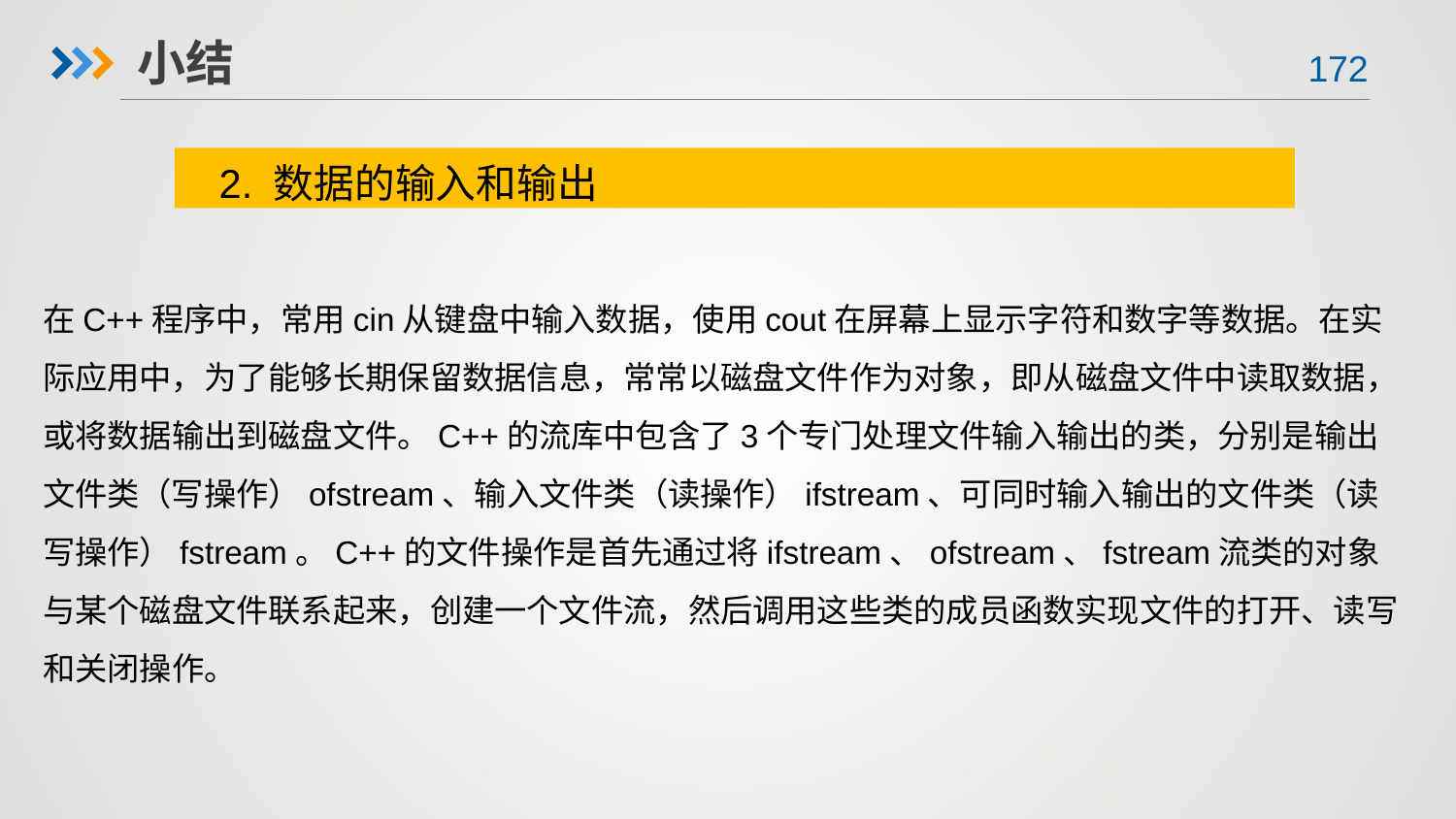

小结

2. 数据的输入和输出
在C++程序中，常用cin从键盘中输入数据，使用cout在屏幕上显示字符和数字等数据。在实际应用中，为了能够长期保留数据信息，常常以磁盘文件作为对象，即从磁盘文件中读取数据，或将数据输出到磁盘文件。C++的流库中包含了3个专门处理文件输入输出的类，分别是输出文件类（写操作）ofstream、输入文件类（读操作）ifstream、可同时输入输出的文件类（读写操作）fstream。C++的文件操作是首先通过将ifstream、ofstream、fstream流类的对象与某个磁盘文件联系起来，创建一个文件流，然后调用这些类的成员函数实现文件的打开、读写和关闭操作。